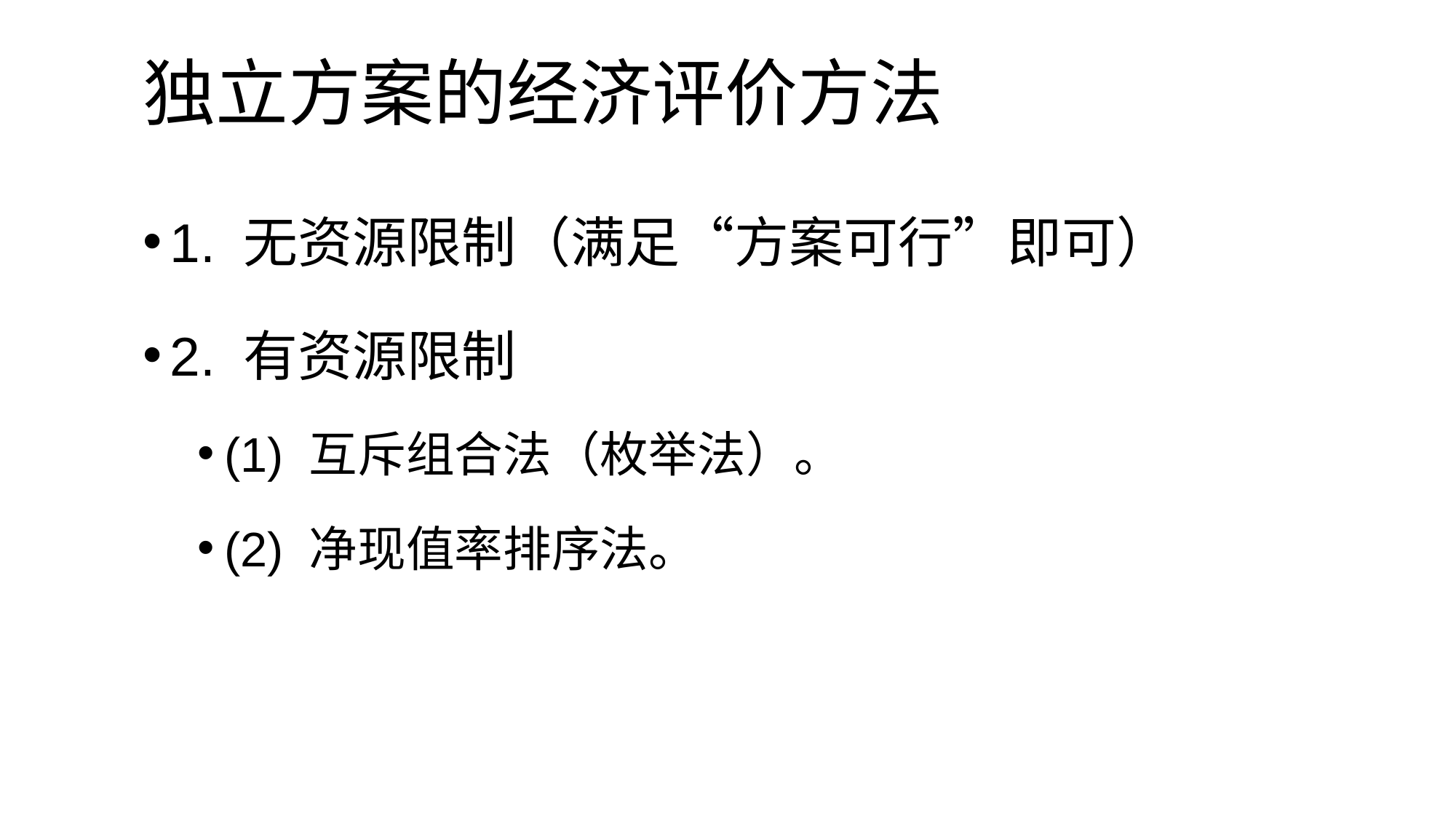

# 独立方案的经济评价方法
1. 无资源限制（满足“方案可行”即可）
2. 有资源限制
(1) 互斥组合法（枚举法）。
(2) 净现值率排序法。

2